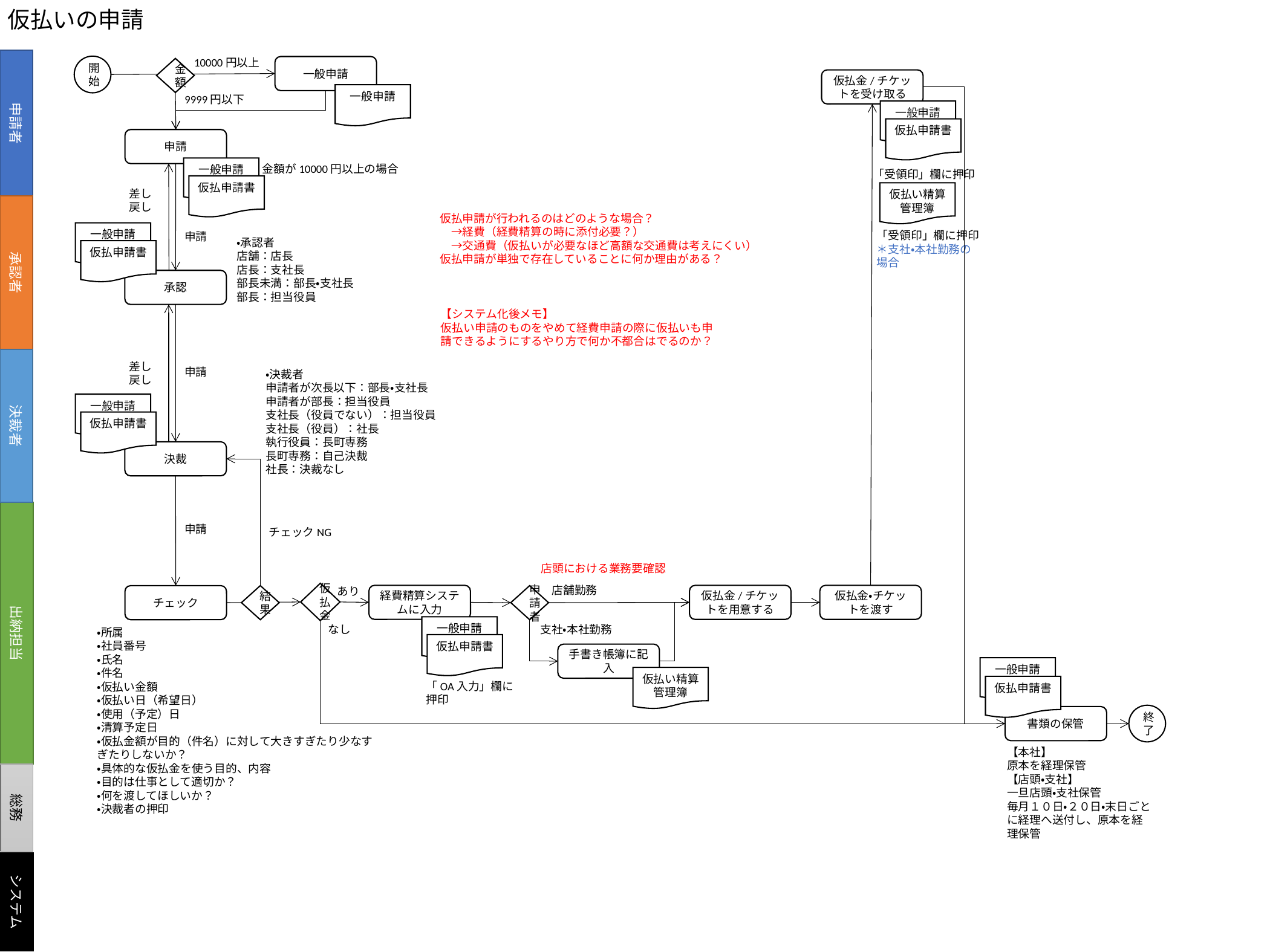

仮払いの申請
申請者
10000円以上
開始
一般申請
金額
仮払金/チケットを受け取る
一般申請
9999円以下
一般申請
仮払申請書
申請
金額が10000円以上の場合
一般申請
「受領印」欄に押印
仮払申請書
差し戻し
仮払い精算管理簿
承認者
仮払申請が行われるのはどのような場合？
　→経費（経費精算の時に添付必要？）
　→交通費（仮払いが必要なほど高額な交通費は考えにくい）
仮払申請が単独で存在していることに何か理由がある？
一般申請
「受領印」欄に押印
＊支社・本社勤務の場合
申請
・承認者
店舗：店長
店長：支社長
部長未満：部長・支社長
部長：担当役員
仮払申請書
承認
【システム化後メモ】
仮払い申請のものをやめて経費申請の際に仮払いも申請できるようにするやり方で何か不都合はでるのか？
決裁者
差し戻し
申請
・決裁者
申請者が次長以下：部長・支社長
申請者が部長：担当役員
支社長（役員でない）：担当役員
支社長（役員）：社長
執行役員：長町専務
長町専務：自己決裁
社長：決裁なし
一般申請
仮払申請書
決裁
出納担当
申請
チェックNG
店頭における業務要確認
店舗勤務
あり
仮払金
経費精算システムに入力
仮払金/チケットを用意する
仮払金・チケットを渡す
チェック
結果
申請者
一般申請
なし
支社・本社勤務
・所属
・社員番号
・氏名
・件名
・仮払い金額
・仮払い日（希望日）
・使用（予定）日
・清算予定日
・仮払金額が目的（件名）に対して大きすぎたり少なすぎたりしないか？
・具体的な仮払金を使う目的、内容
・目的は仕事として適切か？
・何を渡してほしいか？
・決裁者の押印
仮払申請書
手書き帳簿に記入
一般申請
仮払い精算管理簿
「OA入力」欄に押印
仮払申請書
終了
書類の保管
【本社】
原本を経理保管
【店頭・支社】
一旦店頭・支社保管
毎月１０日・２０日・末日ごとに経理へ送付し、原本を経理保管
総務
システム